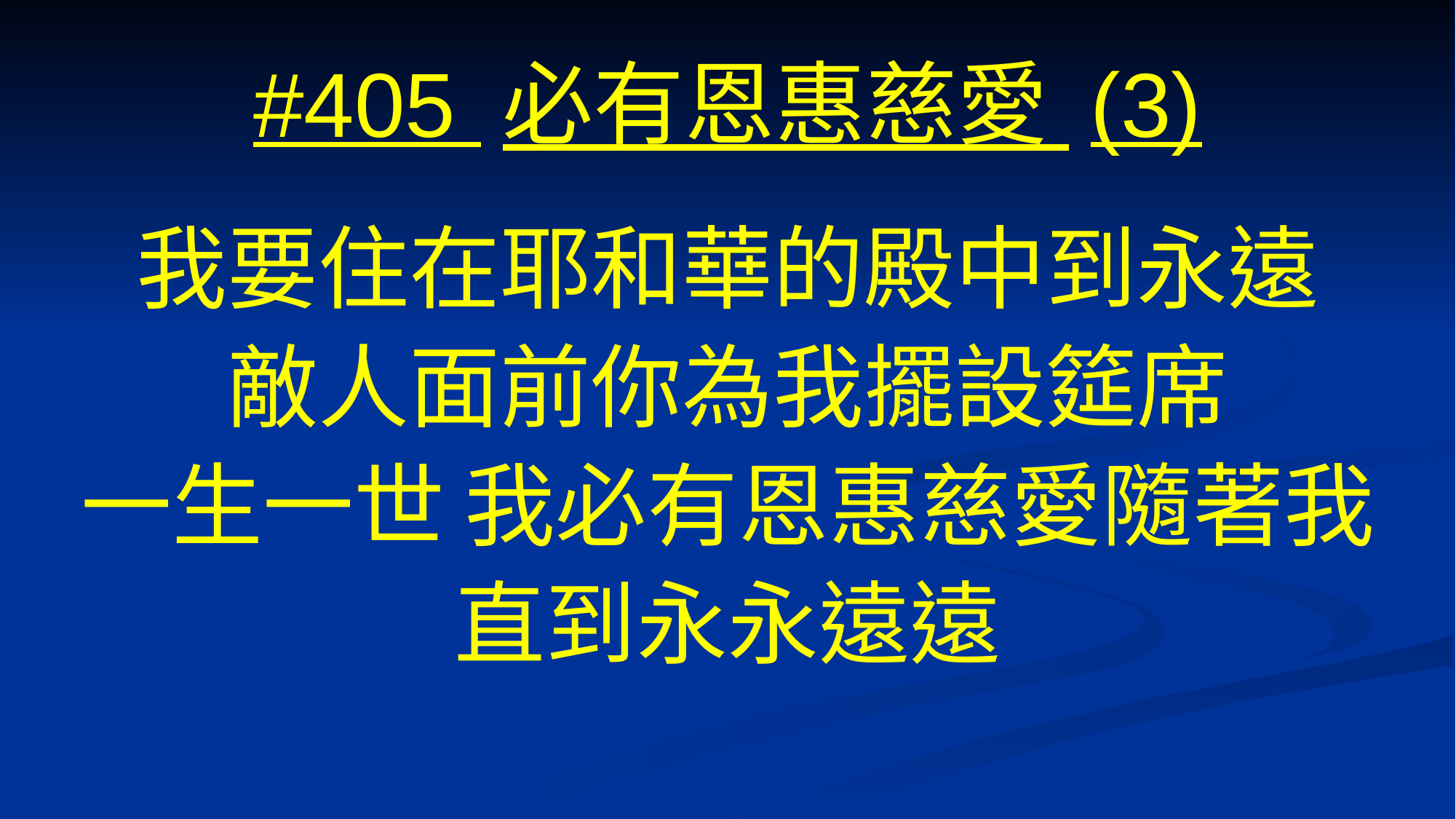

# #405 必有恩惠慈愛 (3)
我要住在耶和華的殿中到永遠
敵人面前你為我擺設筵席
一生一世 我必有恩惠慈愛隨著我
直到永永遠遠